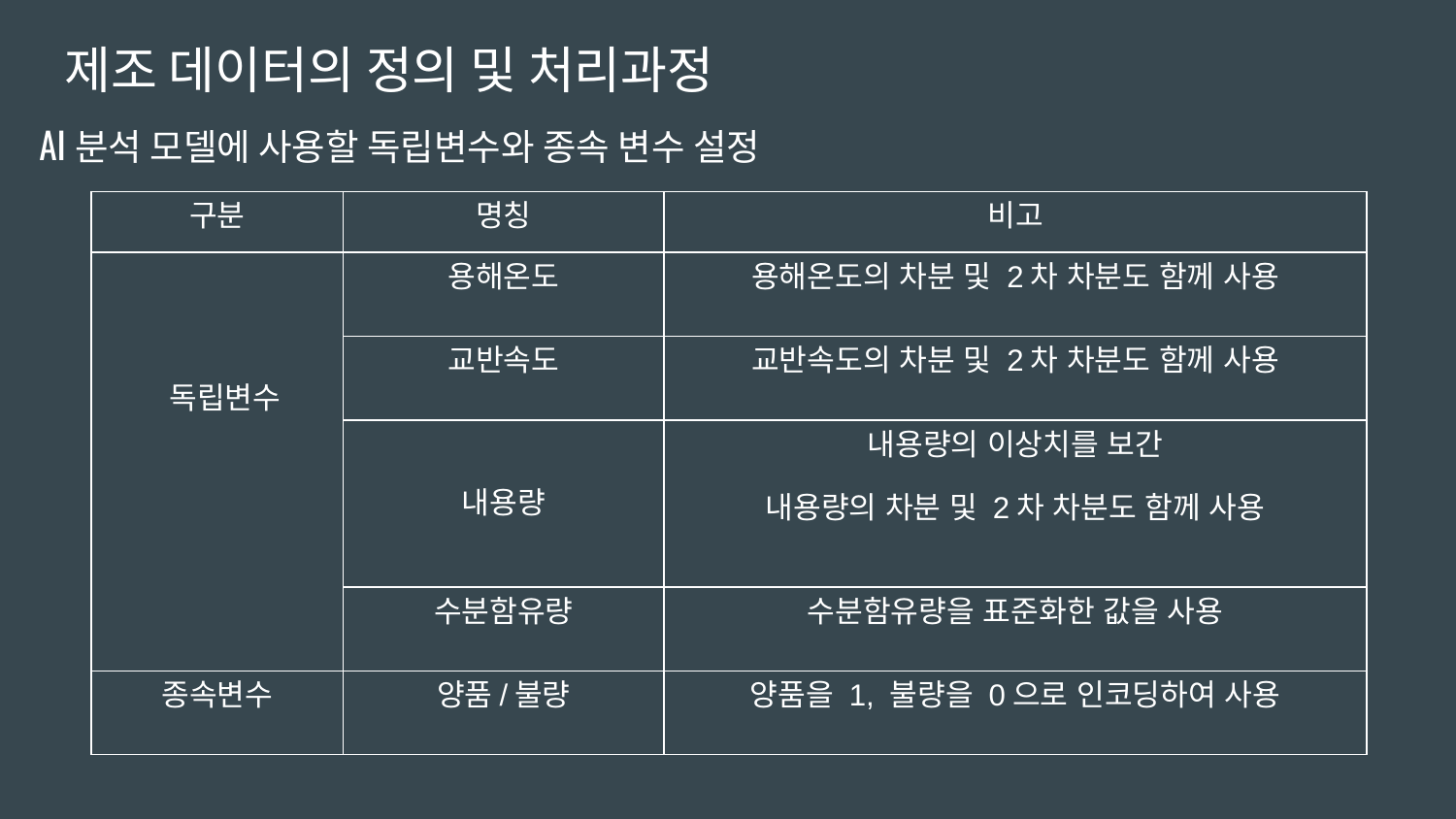

# 제조 데이터의 정의 및 처리과정
AI분석 모델에 사용할 독립변수와 종속 변수 설정

| 구분 | 명칭 | 비고 |
| --- | --- | --- |
| 독립변수 | 용해온도 | 용해온도의 차분 및 2차 차분도 함께 사용 |
|  | 교반속도 | 교반속도의 차분 및 2차 차분도 함께 사용 |
|  | 내용량 | 내용량의 이상치를 보간 내용량의 차분 및 2차 차분도 함께 사용 |
|  | 수분함유량 | 수분함유량을 표준화한 값을 사용 |
| 종속변수 | 양품/불량 | 양품을 1, 불량을 0으로 인코딩하여 사용 |